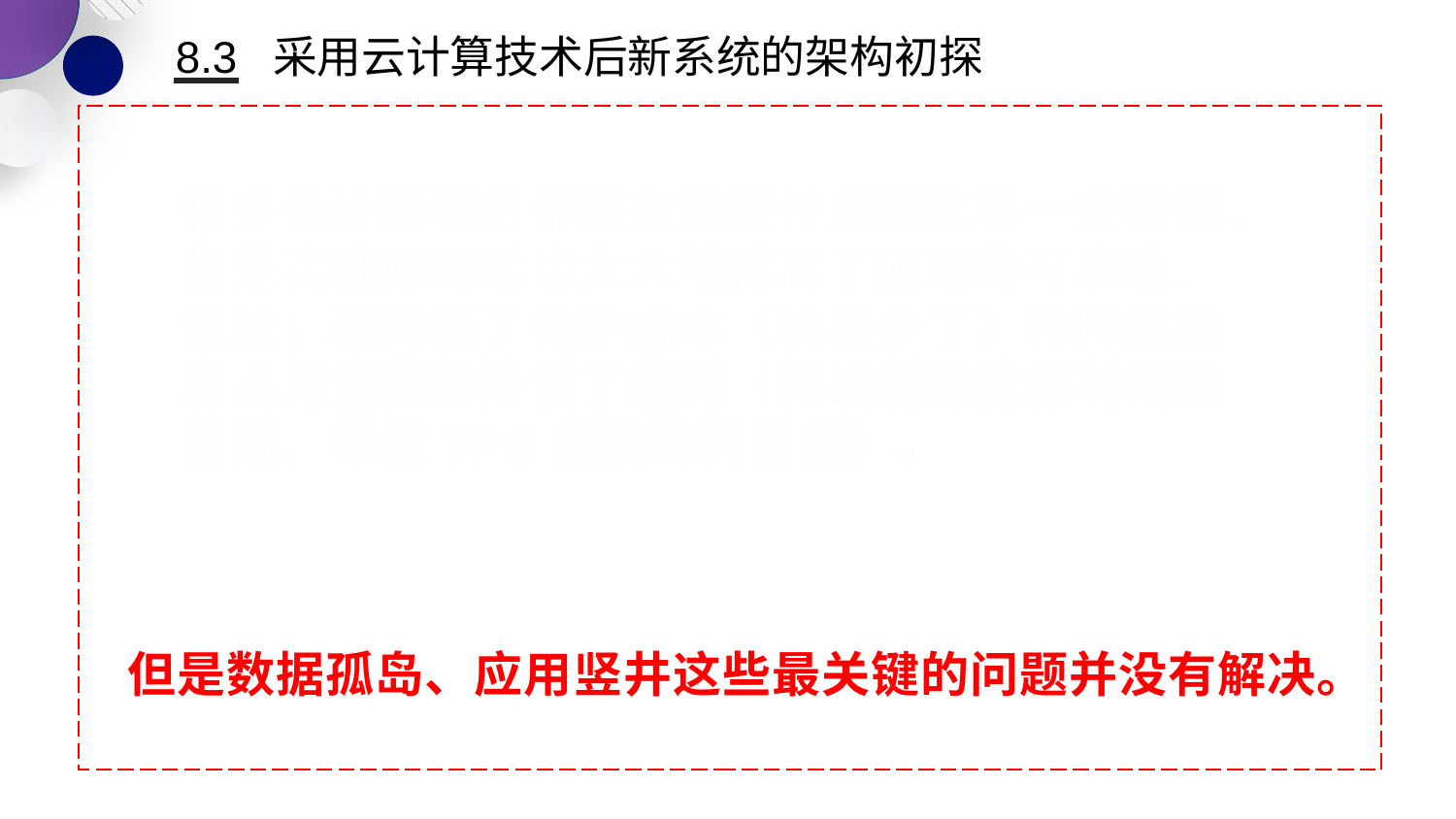

8.3  采用云计算技术后新系统的架构初探

很多云计算项目都是在做硬件虚拟化等一些事情，但是实施好的话也大大地提高了应用的可靠性、性能；和降低了维护成本（机器少了）和降低机房占用空间和降低了能耗（新机器的能源利用率更高、单位TPS值的功耗更低）。
但是数据孤岛、应用竖井这些最关键的问题并没有解决。